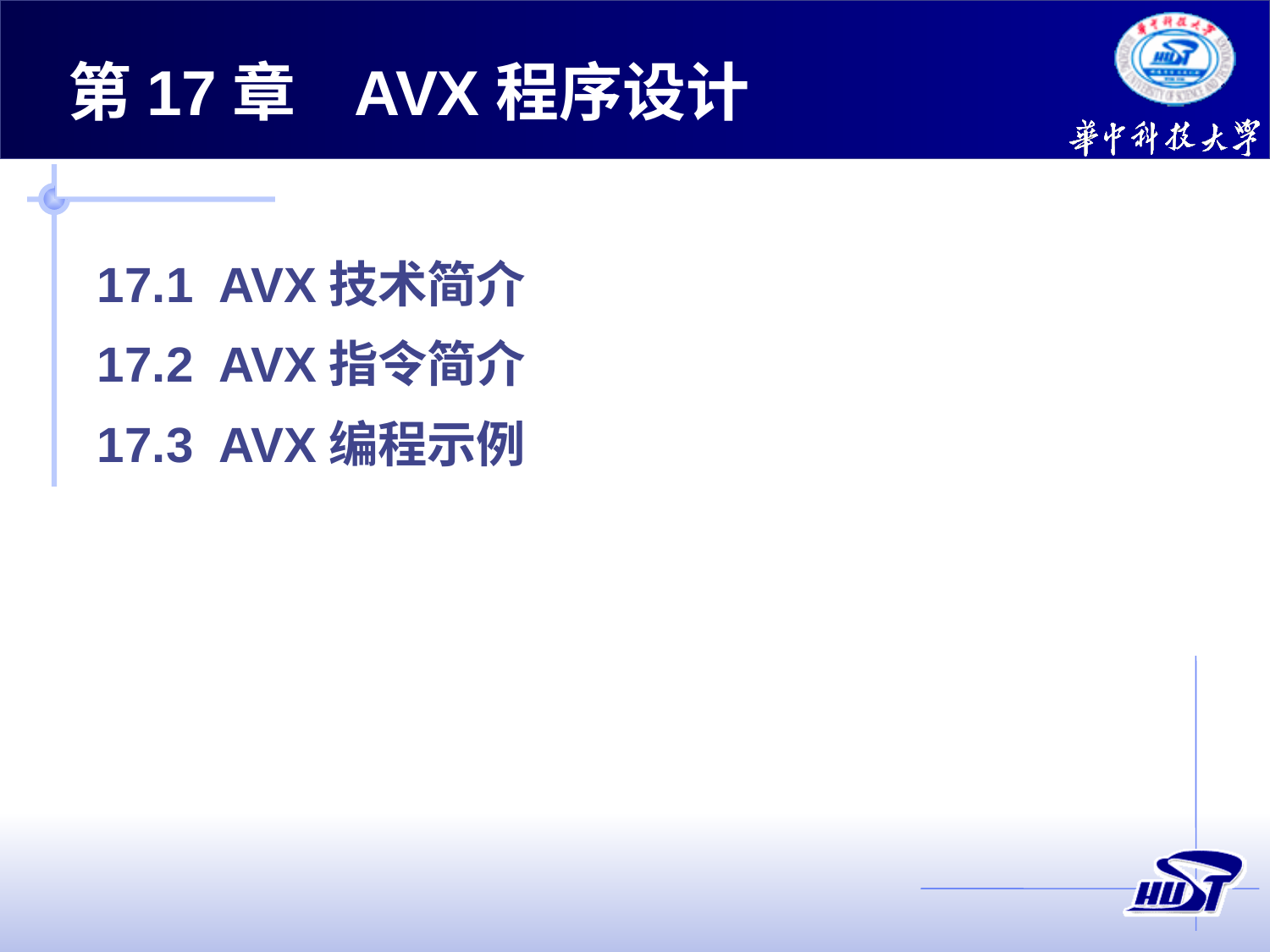

第17章   AVX程序设计
17.1  AVX技术简介
17.2  AVX指令简介
17.3  AVX编程示例